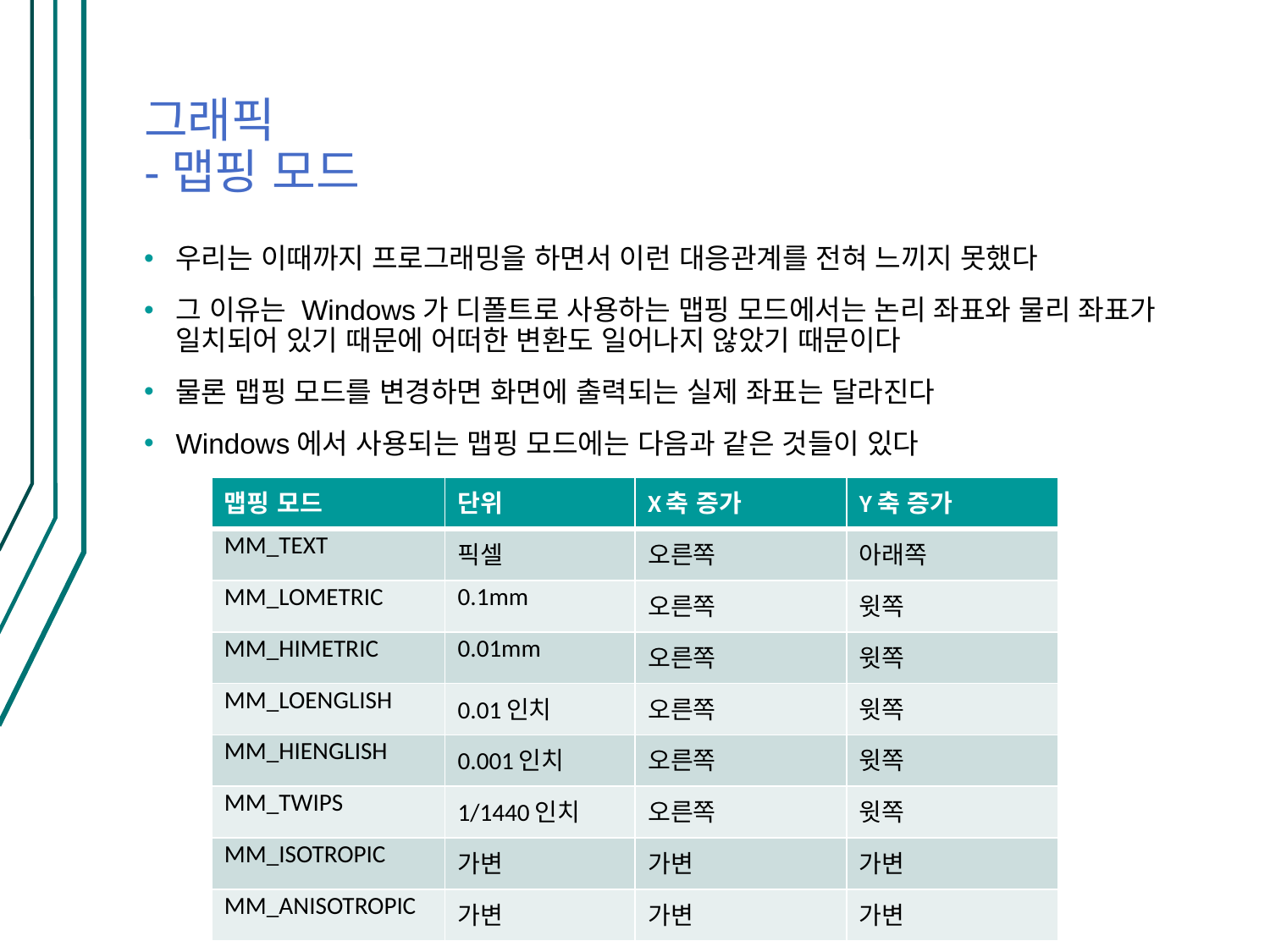

# 그래픽 -맵핑 모드
우리는 이때까지 프로그래밍을 하면서 이런 대응관계를 전혀 느끼지 못했다
그 이유는 Windows가 디폴트로 사용하는 맵핑 모드에서는 논리 좌표와 물리 좌표가 일치되어 있기 때문에 어떠한 변환도 일어나지 않았기 때문이다
물론 맵핑 모드를 변경하면 화면에 출력되는 실제 좌표는 달라진다
Windows에서 사용되는 맵핑 모드에는 다음과 같은 것들이 있다
| 맵핑 모드 | 단위 | X축 증가 | Y축 증가 |
| --- | --- | --- | --- |
| MM\_TEXT | 픽셀 | 오른쪽 | 아래쪽 |
| MM\_LOMETRIC | 0.1mm | 오른쪽 | 윗쪽 |
| MM\_HIMETRIC | 0.01mm | 오른쪽 | 윗쪽 |
| MM\_LOENGLISH | 0.01인치 | 오른쪽 | 윗쪽 |
| MM\_HIENGLISH | 0.001인치 | 오른쪽 | 윗쪽 |
| MM\_TWIPS | 1/1440인치 | 오른쪽 | 윗쪽 |
| MM\_ISOTROPIC | 가변 | 가변 | 가변 |
| MM\_ANISOTROPIC | 가변 | 가변 | 가변 |